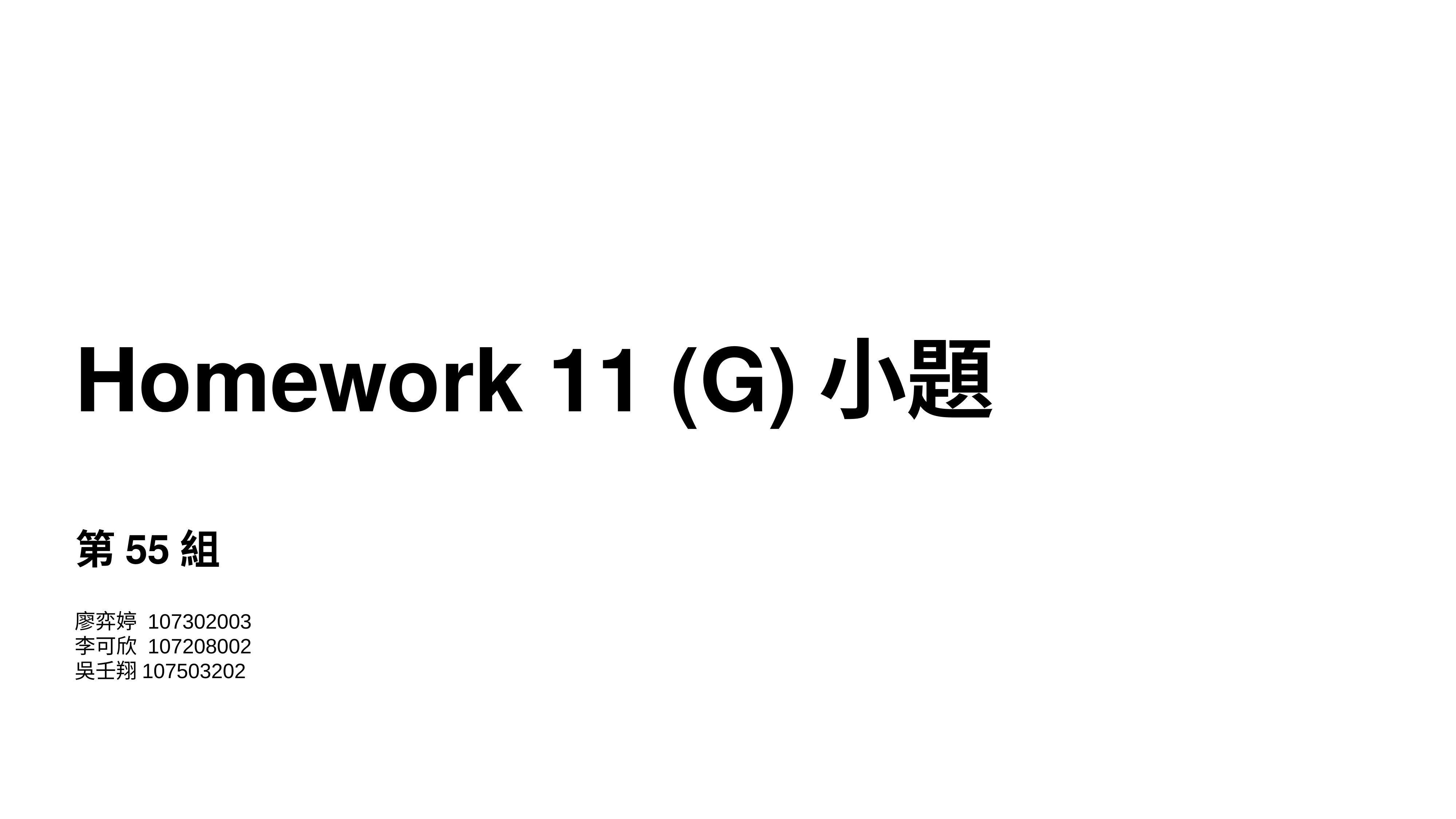

Homework 11 (G)小題
第55組
廖弈婷 107302003
李可欣 107208002
吳壬翔107503202